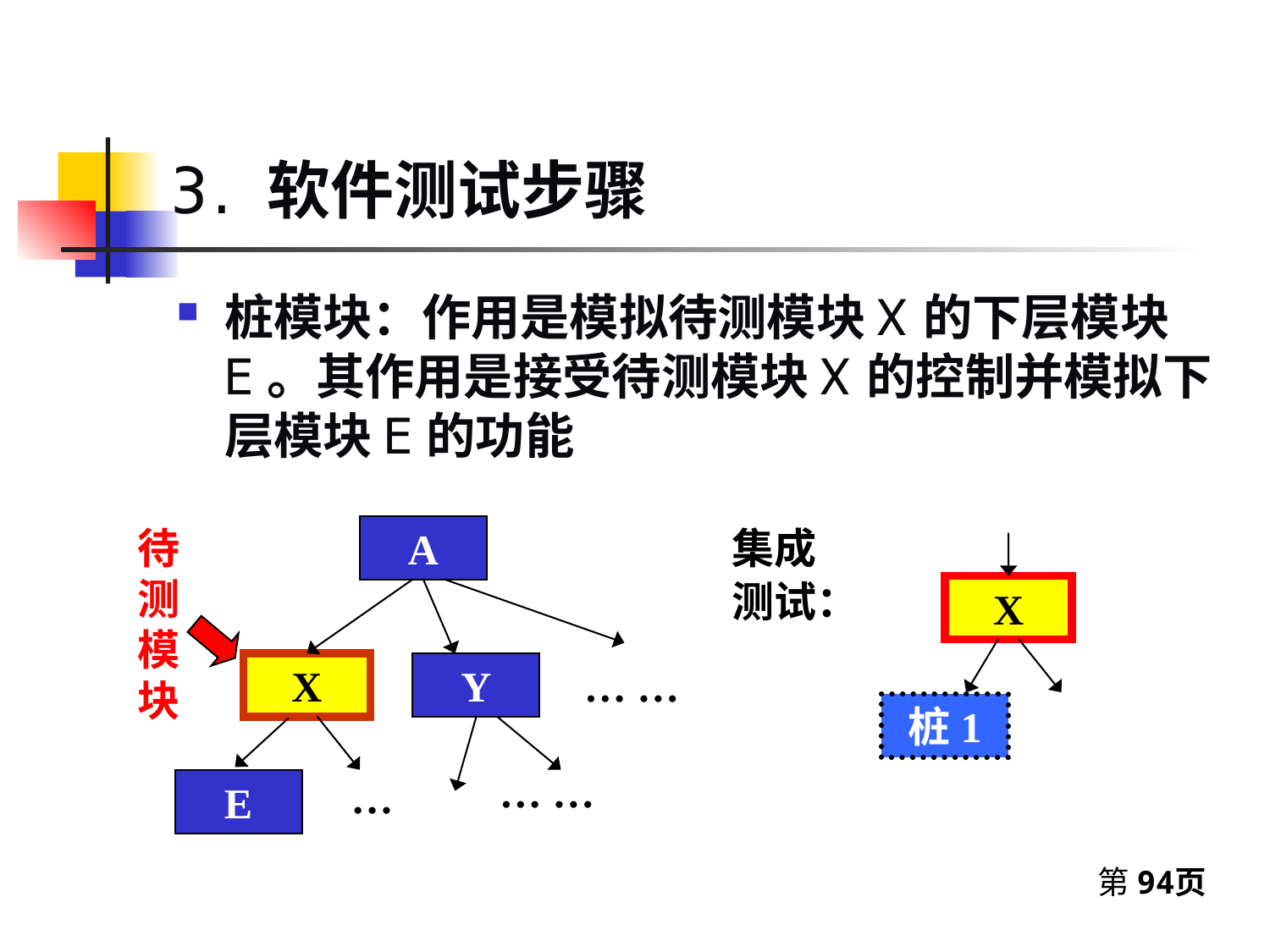

# 3. 软件测试步骤
桩模块：作用是模拟待测模块X的下层模块E。其作用是接受待测模块X的控制并模拟下层模块E的功能
待测模块
A
集成
测试：

X

X
Y
… …
桩1

… …
…
E